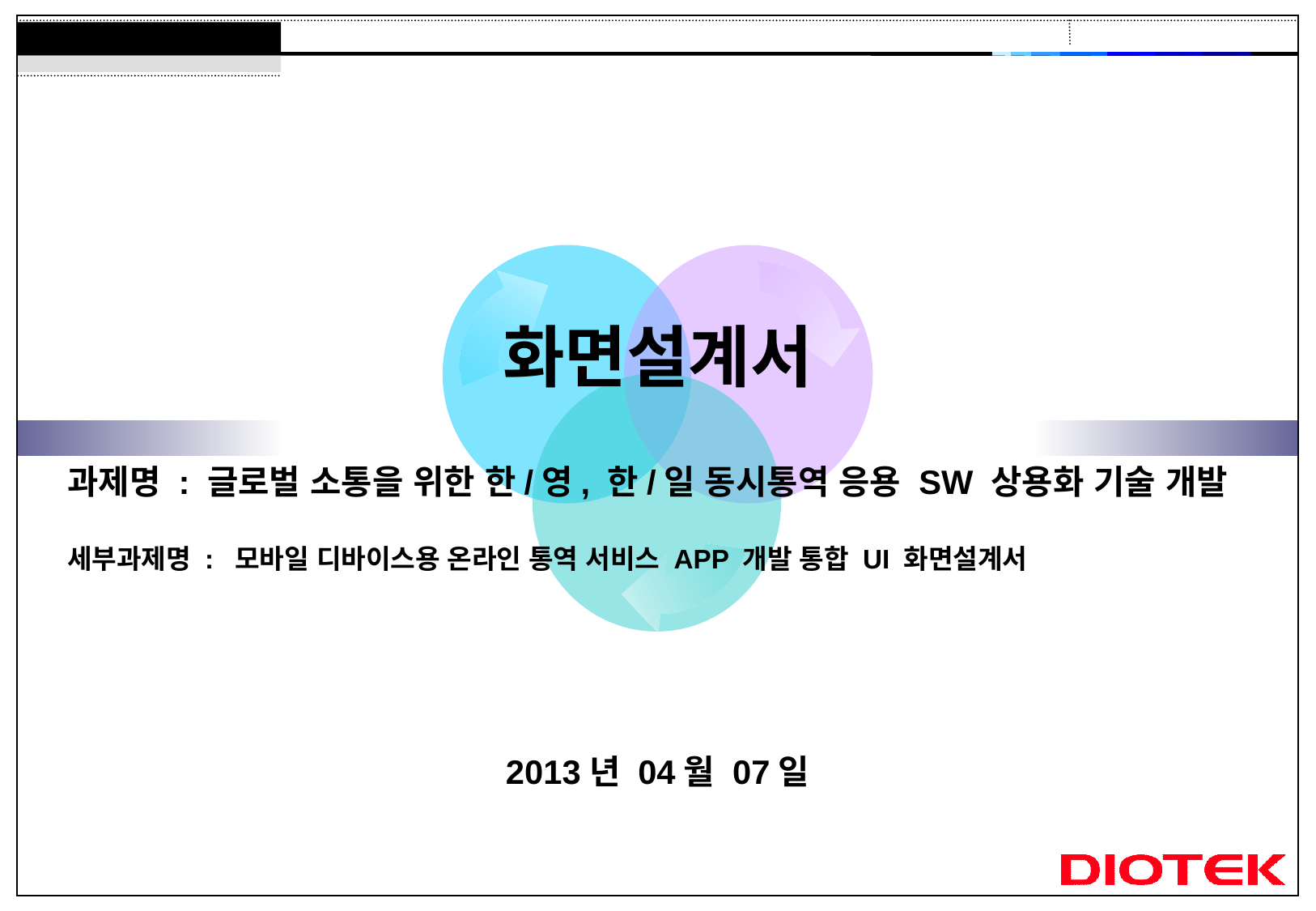

# 화면설계서
과제명 : 글로벌 소통을 위한 한/영, 한/일 동시통역 응용 SW 상용화 기술 개발

세부과제명 :  모바일 디바이스용 온라인 통역 서비스 APP 개발 통합 UI 화면설계서
2013년 04월 07일